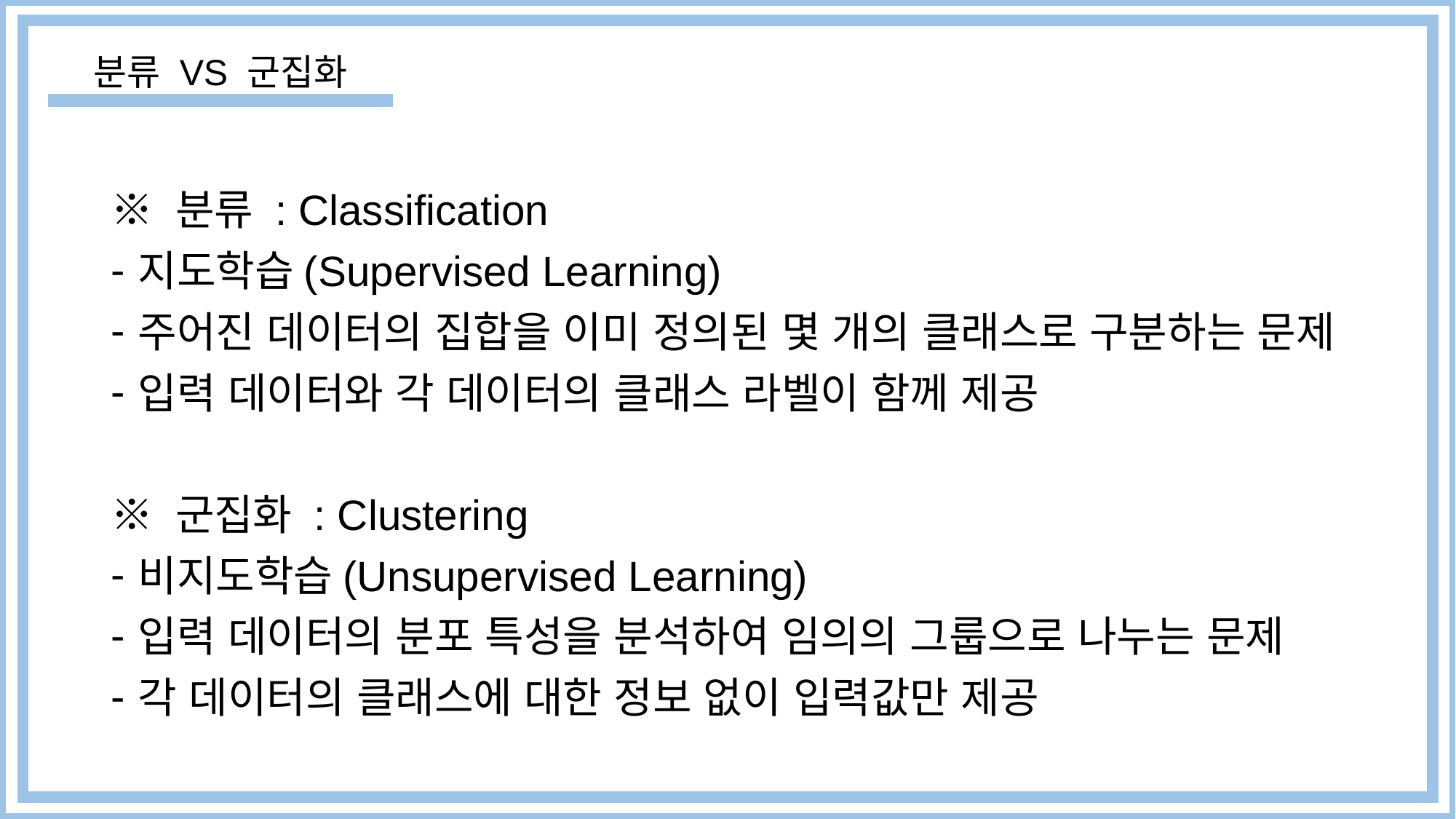

분류 VS 군집화

※ 분류 : Classification
지도학습(Supervised Learning)
주어진 데이터의 집합을 이미 정의된 몇 개의 클래스로 구분하는 문제
입력 데이터와 각 데이터의 클래스 라벨이 함께 제공

※ 군집화 : Clustering
비지도학습(Unsupervised Learning)
입력 데이터의 분포 특성을 분석하여 임의의 그룹으로 나누는 문제
각 데이터의 클래스에 대한 정보 없이 입력값만 제공